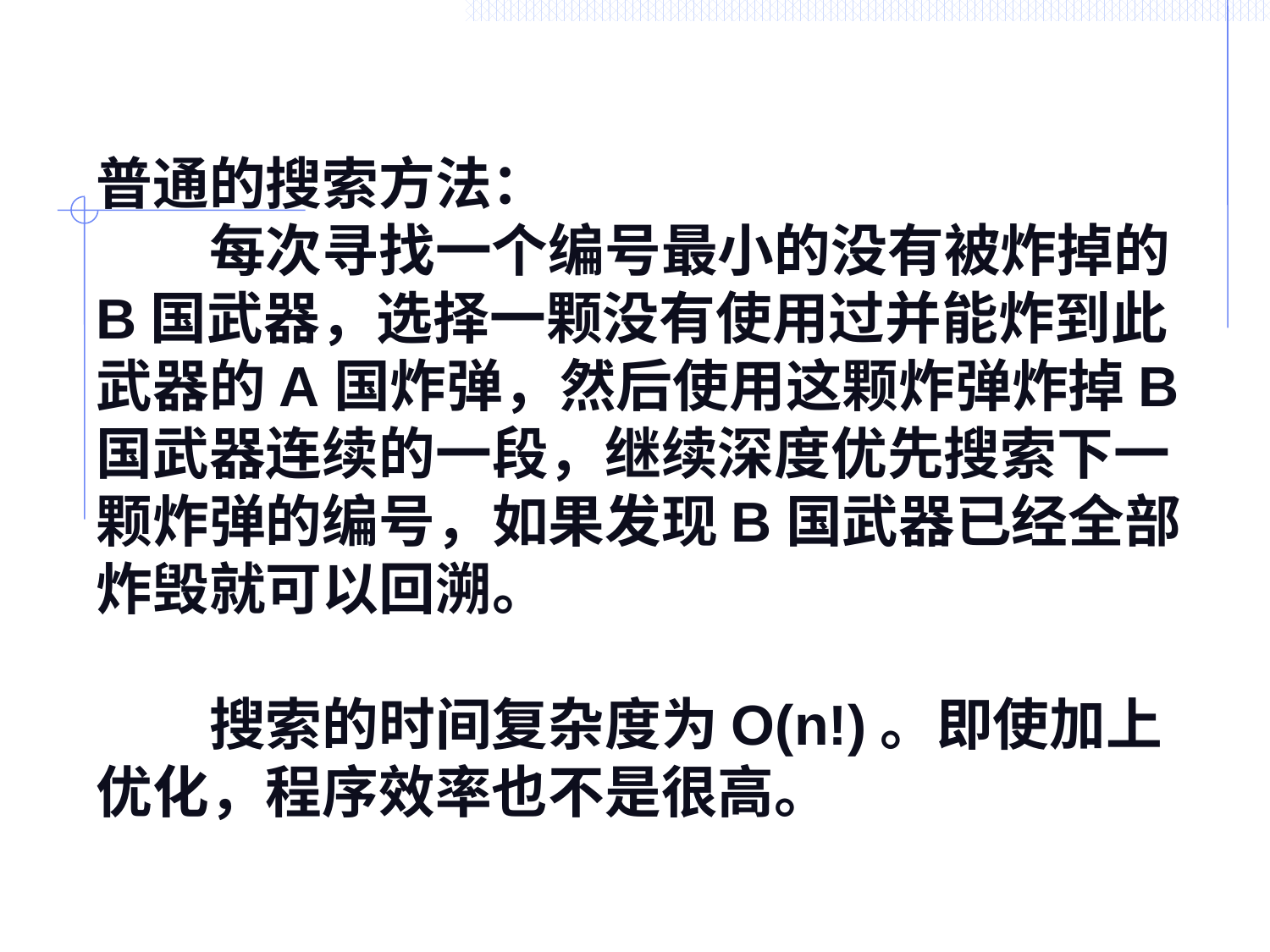

普通的搜索方法：
　　每次寻找一个编号最小的没有被炸掉的B国武器，选择一颗没有使用过并能炸到此武器的A国炸弹，然后使用这颗炸弹炸掉B国武器连续的一段，继续深度优先搜索下一颗炸弹的编号，如果发现B国武器已经全部炸毁就可以回溯。

　　搜索的时间复杂度为O(n!)。即使加上优化，程序效率也不是很高。